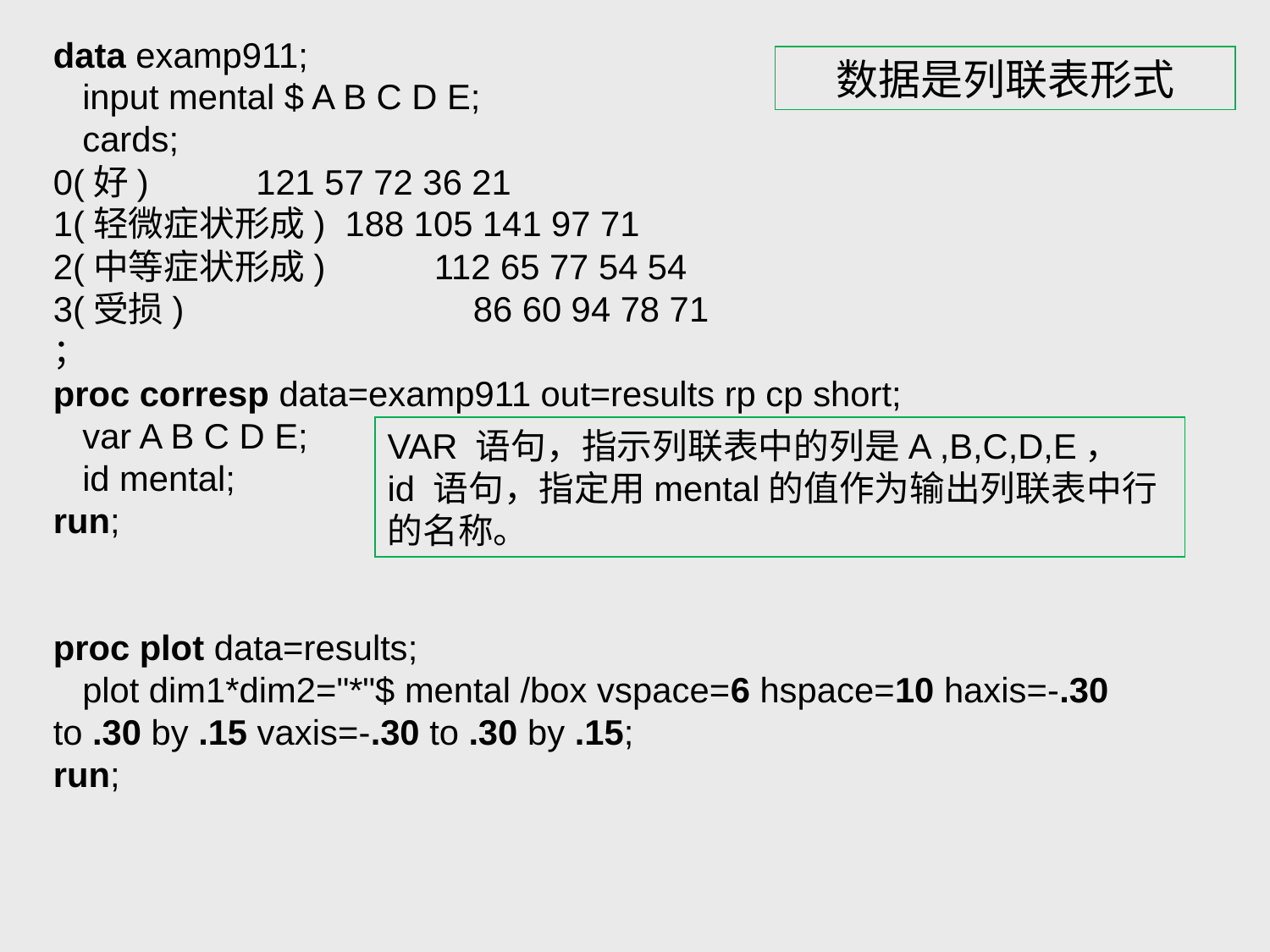

data examp911;
   input mental $ A B C D E;
   cards;
0(好)           121 57 72 36 21
1(轻微症状形成)  188 105 141 97 71
2(中等症状形成)	112 65 77 54 54
3(受损)		    86 60 94 78 71
；
proc corresp data=examp911 out=results rp cp short;
   var A B C D E;
   id mental;
run;

proc plot data=results;
   plot dim1*dim2="*"$ mental /box vspace=6 hspace=10 haxis=-.30 to .30 by .15 vaxis=-.30 to .30 by .15;
run;
数据是列联表形式
VAR 语句，指示列联表中的列是A ,B,C,D,E，
id 语句，指定用mental的值作为输出列联表中行的名称。